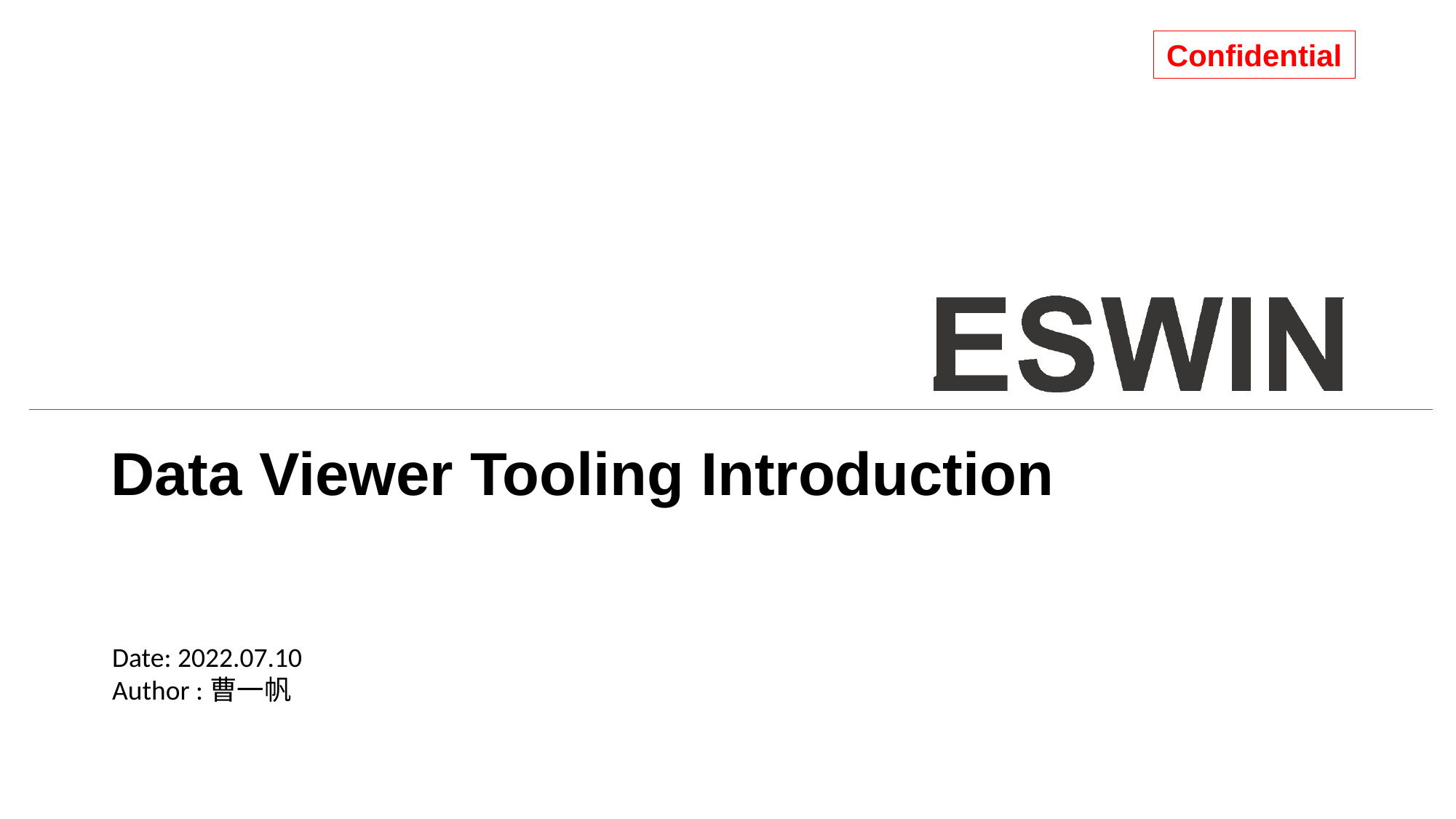

Confidential
# Data Viewer Tooling Introduction
Date: 2022.07.10
Author :曹一帆